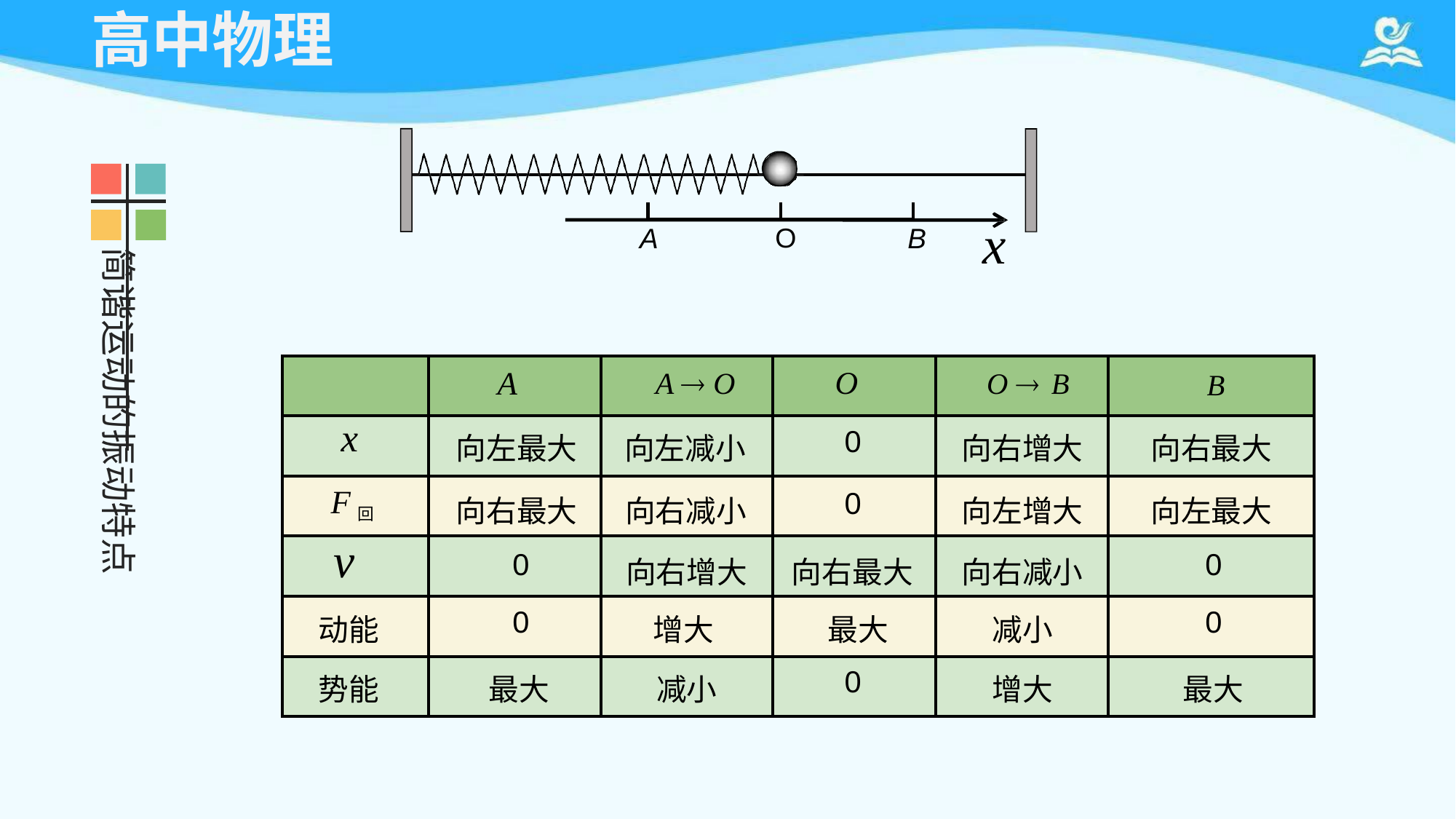

# 高中物理

x

A
B
O

简谐运动的振动特点
|  | A | A → O | O | O → B | B |
| --- | --- | --- | --- | --- | --- |
| x | 向左最大 | 向左减小 | 0 | 向右增大 | 向右最大 |
| F回 | 向右最大 | 向右减小 | 0 | 向左增大 | 向左最大 |
| v | 0 | 向右增大 | 向右最大 | 向右减小 | 0 |
| 动能 | 0 | 增大 | 最大 | 减小 | 0 |
| 势能 | 最大 | 减小 | 0 | 增大 | 最大 |